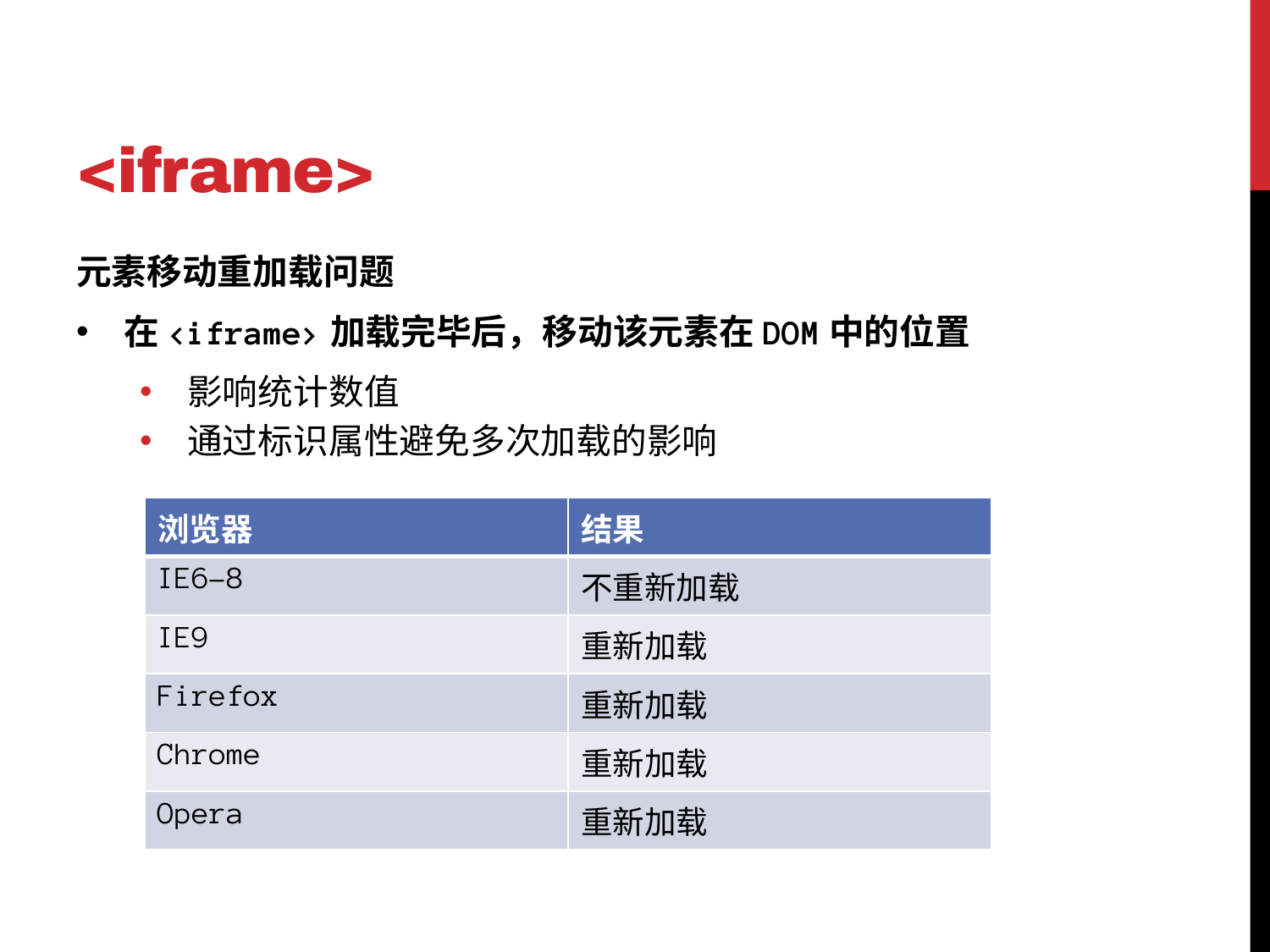

# <iframe>
元素移动重加载问题
在<iframe>加载完毕后，移动该元素在DOM中的位置
影响统计数值
通过标识属性避免多次加载的影响
| 浏览器 | 结果 |
| --- | --- |
| IE6-8 | 不重新加载 |
| IE9 | 重新加载 |
| Firefox | 重新加载 |
| Chrome | 重新加载 |
| Opera | 重新加载 |